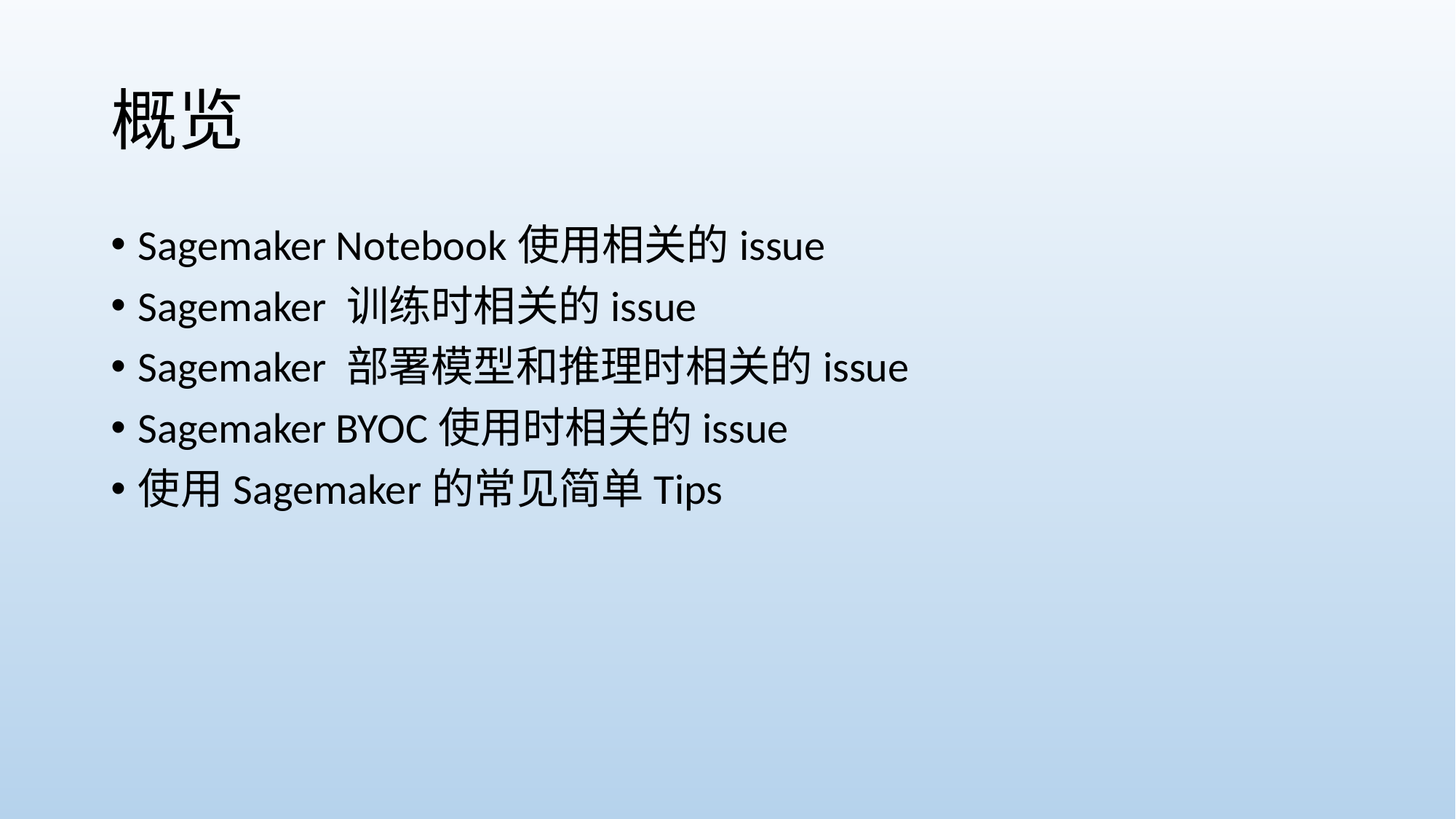

# 概览
Sagemaker Notebook使用相关的issue
Sagemaker 训练时相关的issue
Sagemaker 部署模型和推理时相关的issue
Sagemaker BYOC使用时相关的issue
使用Sagemaker的常见简单Tips